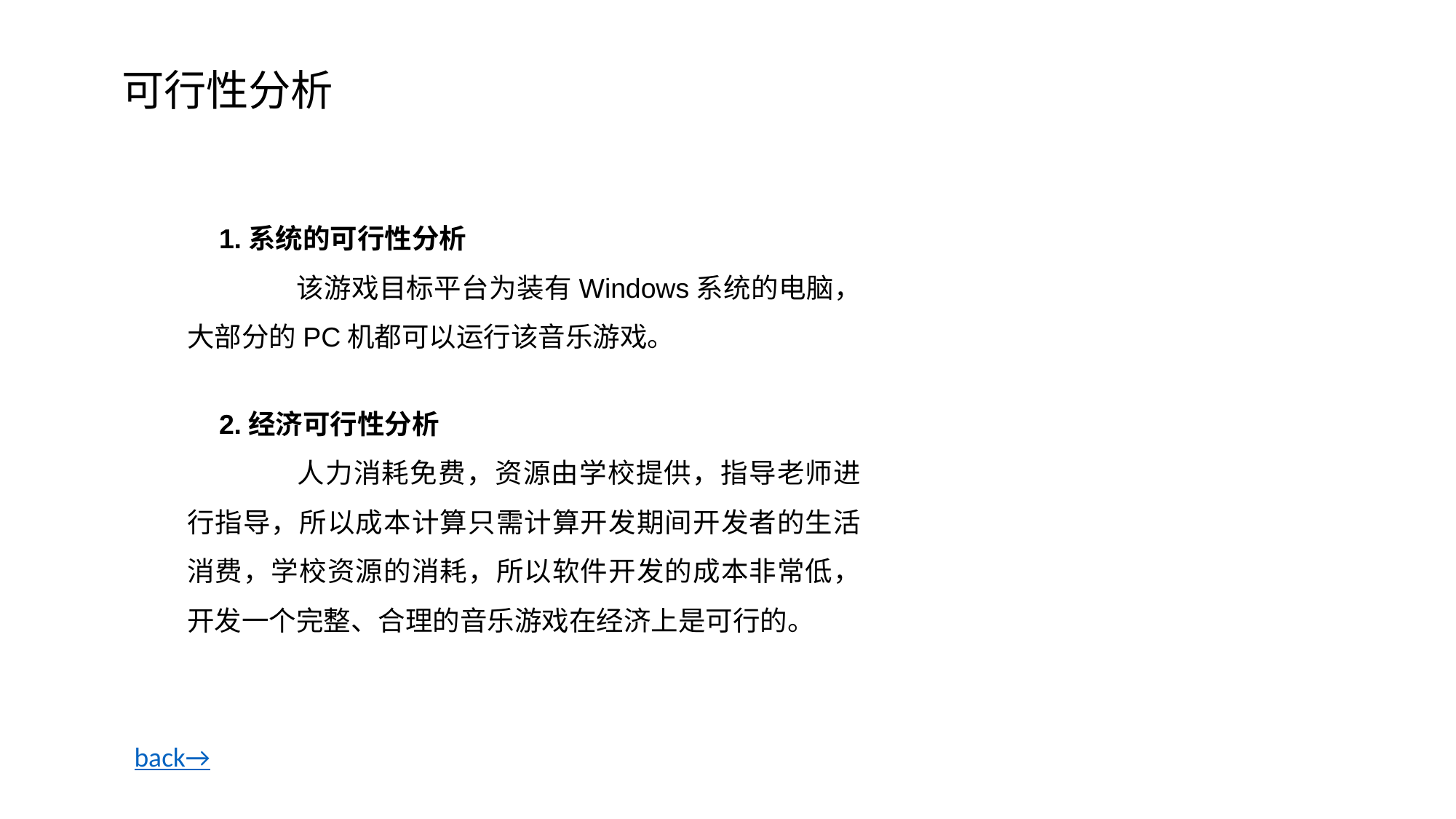

可行性分析
#
1.系统的可行性分析
	该游戏目标平台为装有Windows系统的电脑，大部分的PC机都可以运行该音乐游戏。

2.经济可行性分析
	人力消耗免费，资源由学校提供，指导老师进行指导，所以成本计算只需计算开发期间开发者的生活消费，学校资源的消耗，所以软件开发的成本非常低，开发一个完整、合理的音乐游戏在经济上是可行的。

back→